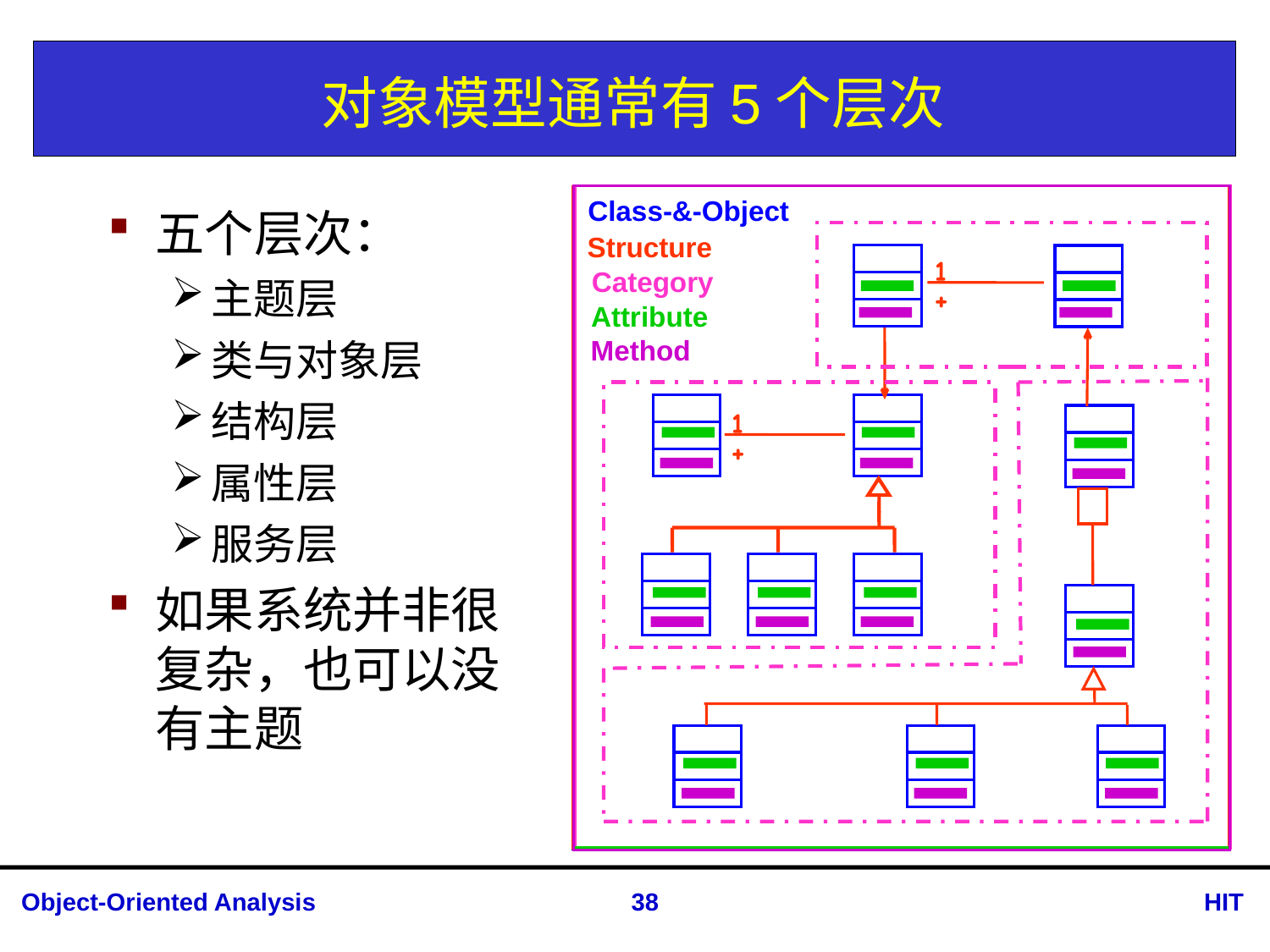

# 对象模型通常有5个层次

Structure
1+

1+

Method

Class-&-Object

Attribute

Category

五个层次：
主题层
类与对象层
结构层
属性层
服务层
如果系统并非很复杂，也可以没有主题